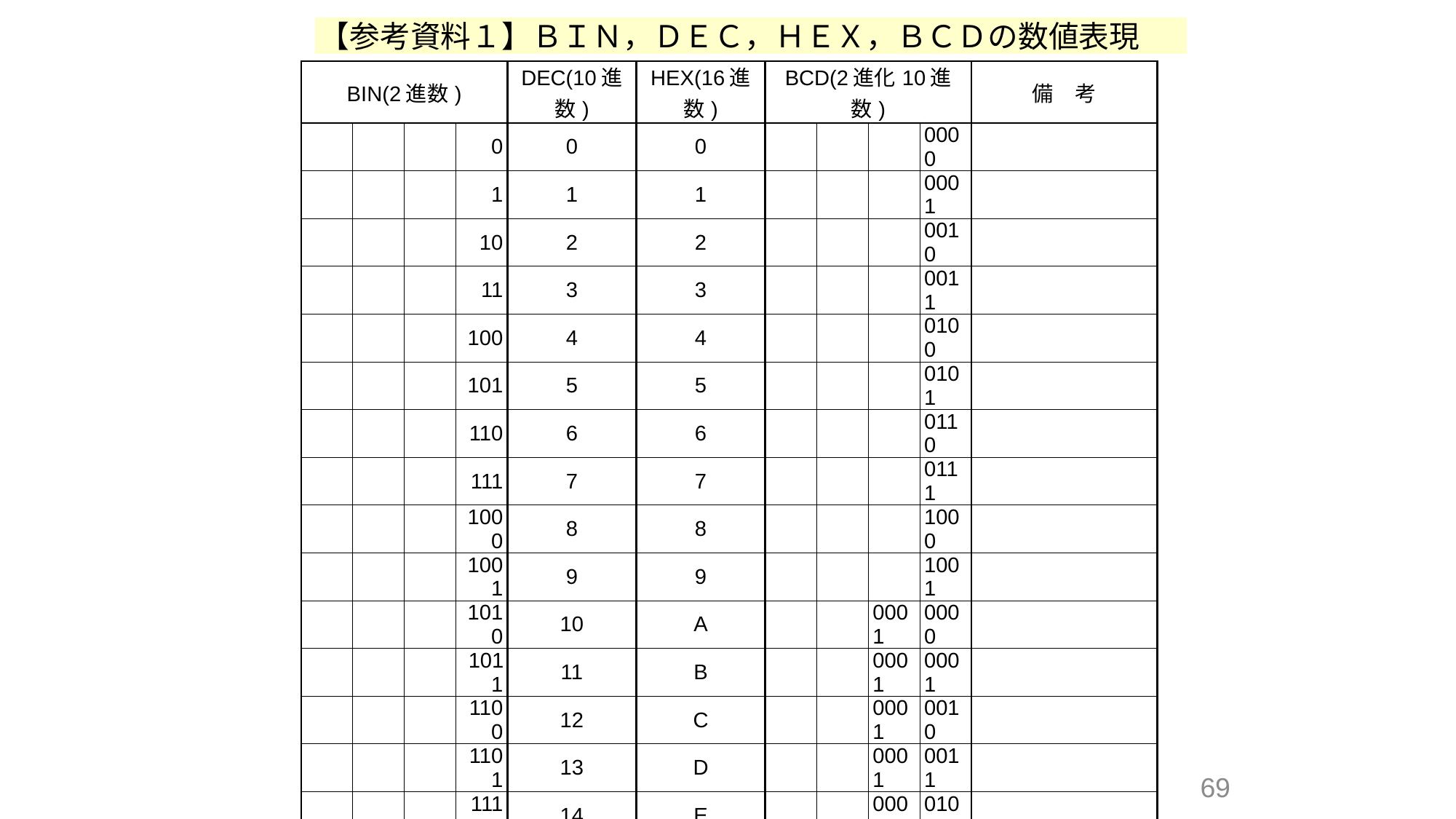

【参考資料１】ＢＩＮ，ＤＥＣ，ＨＥＸ，ＢＣＤの数値表現
| BIN(2進数) |  |  |  | DEC(10進数) | HEX(16進数) | BCD(2進化10進数) |  |  |  | 備　考 |
| --- | --- | --- | --- | --- | --- | --- | --- | --- | --- | --- |
|  |  |  | 0 | 0 | 0 |  |  |  | 0000 |  |
|  |  |  | 1 | 1 | 1 |  |  |  | 0001 |  |
|  |  |  | 10 | 2 | 2 |  |  |  | 0010 |  |
|  |  |  | 11 | 3 | 3 |  |  |  | 0011 |  |
|  |  |  | 100 | 4 | 4 |  |  |  | 0100 |  |
|  |  |  | 101 | 5 | 5 |  |  |  | 0101 |  |
|  |  |  | 110 | 6 | 6 |  |  |  | 0110 |  |
|  |  |  | 111 | 7 | 7 |  |  |  | 0111 |  |
|  |  |  | 1000 | 8 | 8 |  |  |  | 1000 |  |
|  |  |  | 1001 | 9 | 9 |  |  |  | 1001 |  |
|  |  |  | 1010 | 10 | A |  |  | 0001 | 0000 |  |
|  |  |  | 1011 | 11 | B |  |  | 0001 | 0001 |  |
|  |  |  | 1100 | 12 | C |  |  | 0001 | 0010 |  |
|  |  |  | 1101 | 13 | D |  |  | 0001 | 0011 |  |
|  |  |  | 1110 | 14 | E |  |  | 0001 | 0100 |  |
|  |  |  | 1111 | 15 | F |  |  | 0001 | 0101 |  |
|  |  | 1 | 0000 | 16 | 10 |  |  | 0001 | 0110 |  |
|  |  | 1 | 0001 | 17 | 11 |  |  | 0001 | 0111 |  |
|  |  | ～ | ～ | ～ | ～ |  |  | ～ | ～ |  |
|  |  | 10 | 1111 | 47 | 2F |  |  | 0100 | 0111 |  |
|  |  | ～ | ～ | ～ | ～ |  |  |  |  |  |
| 0111 | 1111 | 1111 | 1110 | 32766 | 7FFE | － |  |  |  | BCD4桁＝9999迄 |
| 0111 | 1111 | 1111 | 1111 | 32767 | 7FFF |  |  |  |  |  |
| 1000 | 0000 | 0000 | 0000 | -32768 | 8000 |  |  |  |  |  |
| 1000 | 0000 | 0000 | 0001 | -32767 | 8001 |  |  |  |  |  |
|  |  | ～ | ～ | ～ | ～ |  |  |  |  |  |
| 1111 | 1111 | 1111 | 1110 | -2 | FFFE | － |  |  |  |  |
| 1111 | 1111 | 1111 | 1111 | -1 | FFFF |  |  |  |  |  |
69